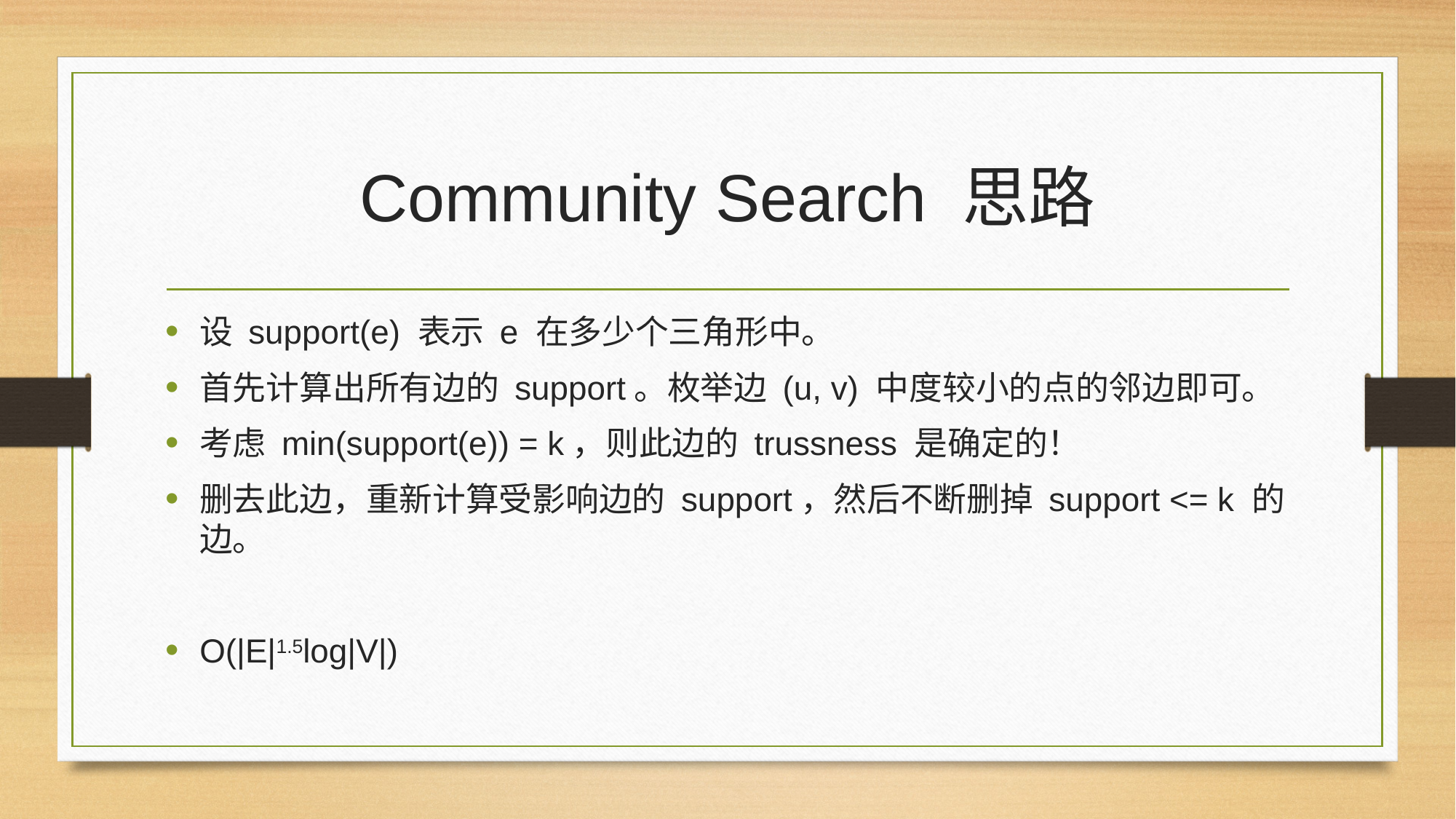

# Community Search 思路
设 support(e) 表示 e 在多少个三角形中。
首先计算出所有边的 support。枚举边 (u, v) 中度较小的点的邻边即可。
考虑 min(support(e)) = k，则此边的 trussness 是确定的！
删去此边，重新计算受影响边的 support，然后不断删掉 support <= k 的边。

O(|E|1.5log|V|)